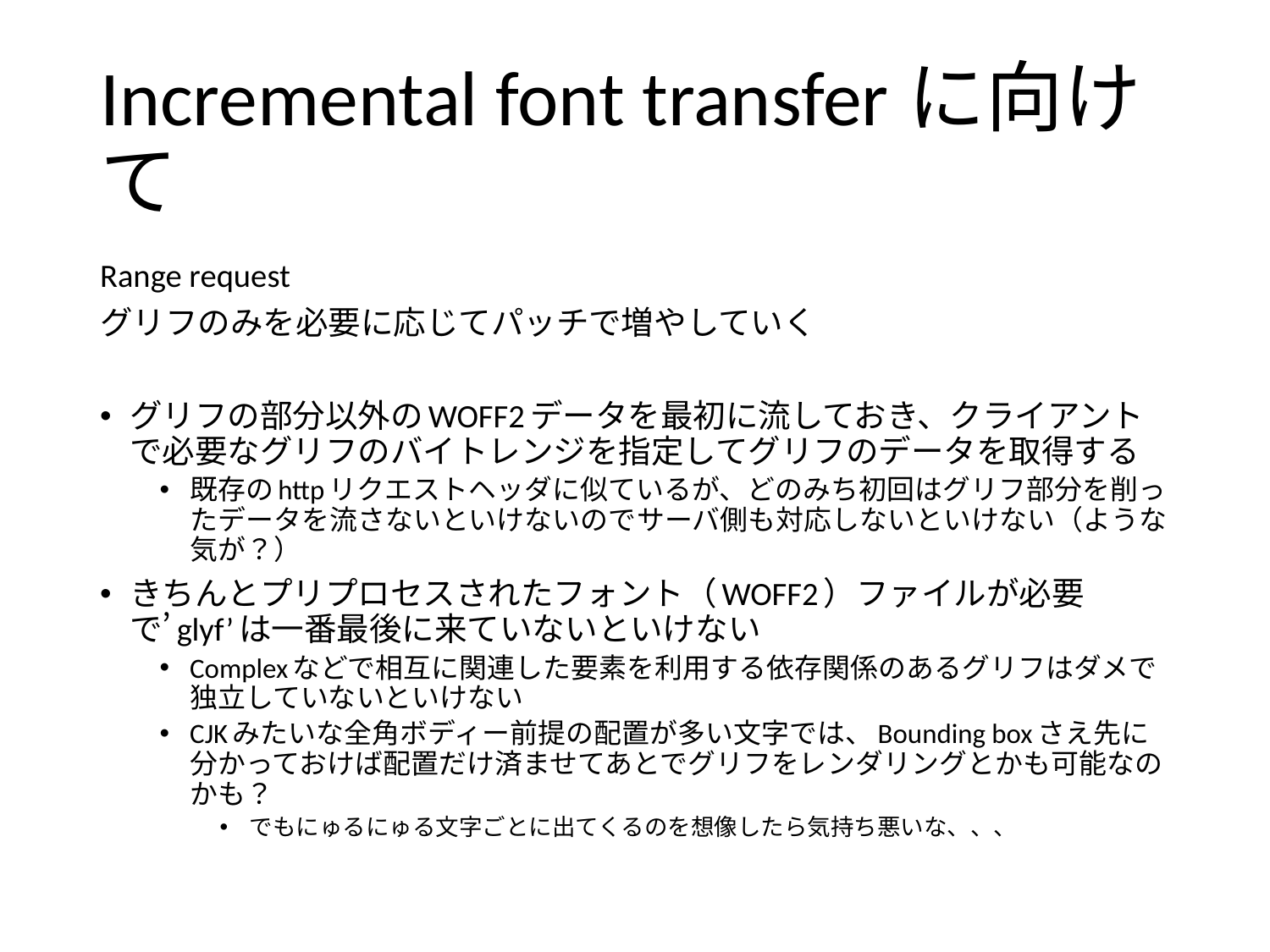

# Incremental font transferに向けて
Range request
グリフのみを必要に応じてパッチで増やしていく

グリフの部分以外のWOFF2データを最初に流しておき、クライアントで必要なグリフのバイトレンジを指定してグリフのデータを取得する
既存のhttpリクエストヘッダに似ているが、どのみち初回はグリフ部分を削ったデータを流さないといけないのでサーバ側も対応しないといけない（ような気が？）
きちんとプリプロセスされたフォント（WOFF2）ファイルが必要で’glyf’は一番最後に来ていないといけない
Complexなどで相互に関連した要素を利用する依存関係のあるグリフはダメで独立していないといけない
CJKみたいな全角ボディー前提の配置が多い文字では、Bounding boxさえ先に分かっておけば配置だけ済ませてあとでグリフをレンダリングとかも可能なのかも？
でもにゅるにゅる文字ごとに出てくるのを想像したら気持ち悪いな、、、